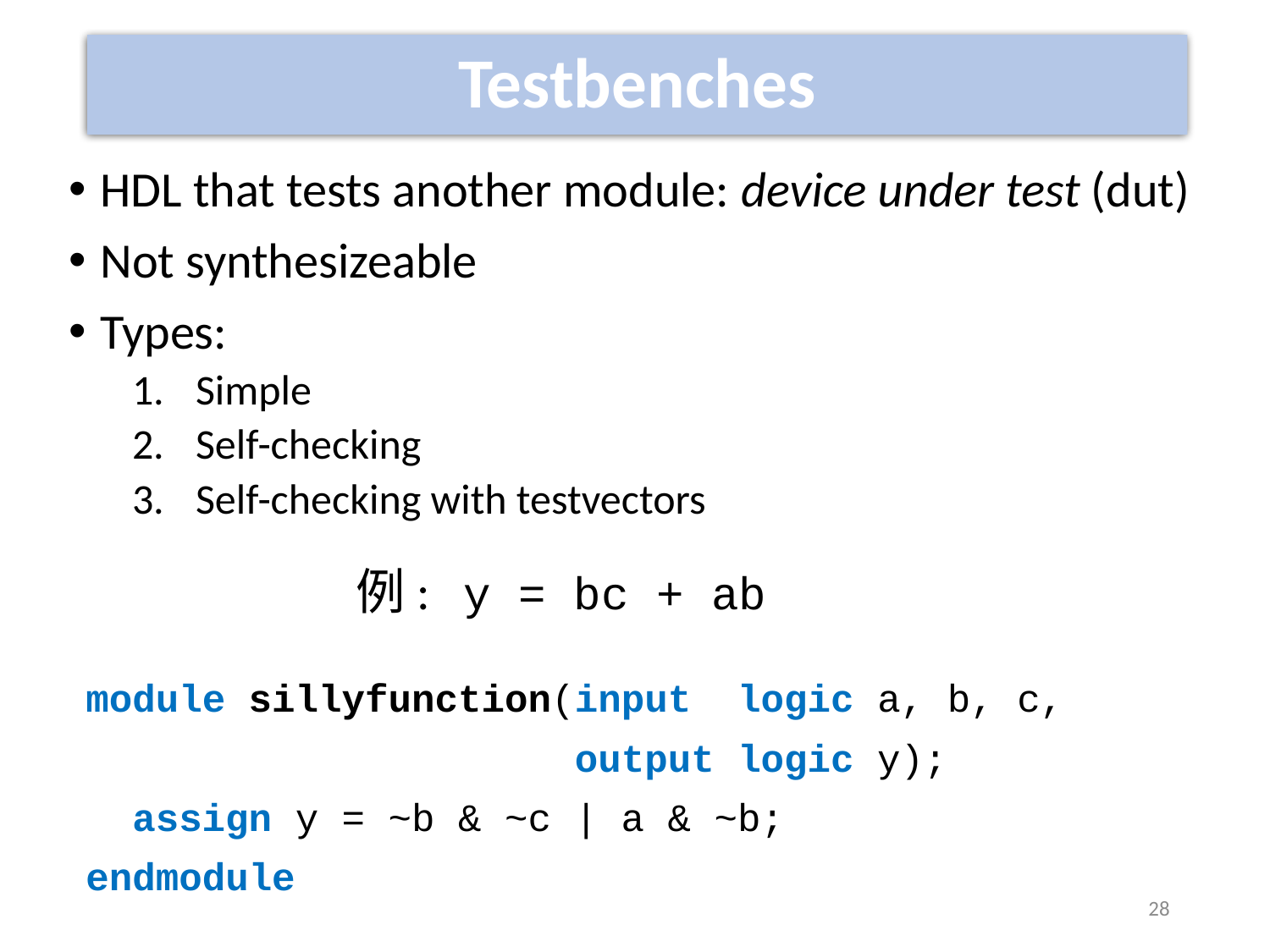

# Testbenches
HDL that tests another module: device under test (dut)
Not synthesizeable
Types:
Simple
Self-checking
Self-checking with testvectors
例:   y = bc + ab
module sillyfunction(input  logic a, b, c,
                     output logic y);
  assign y = ~b & ~c | a & ~b;
endmodule

28